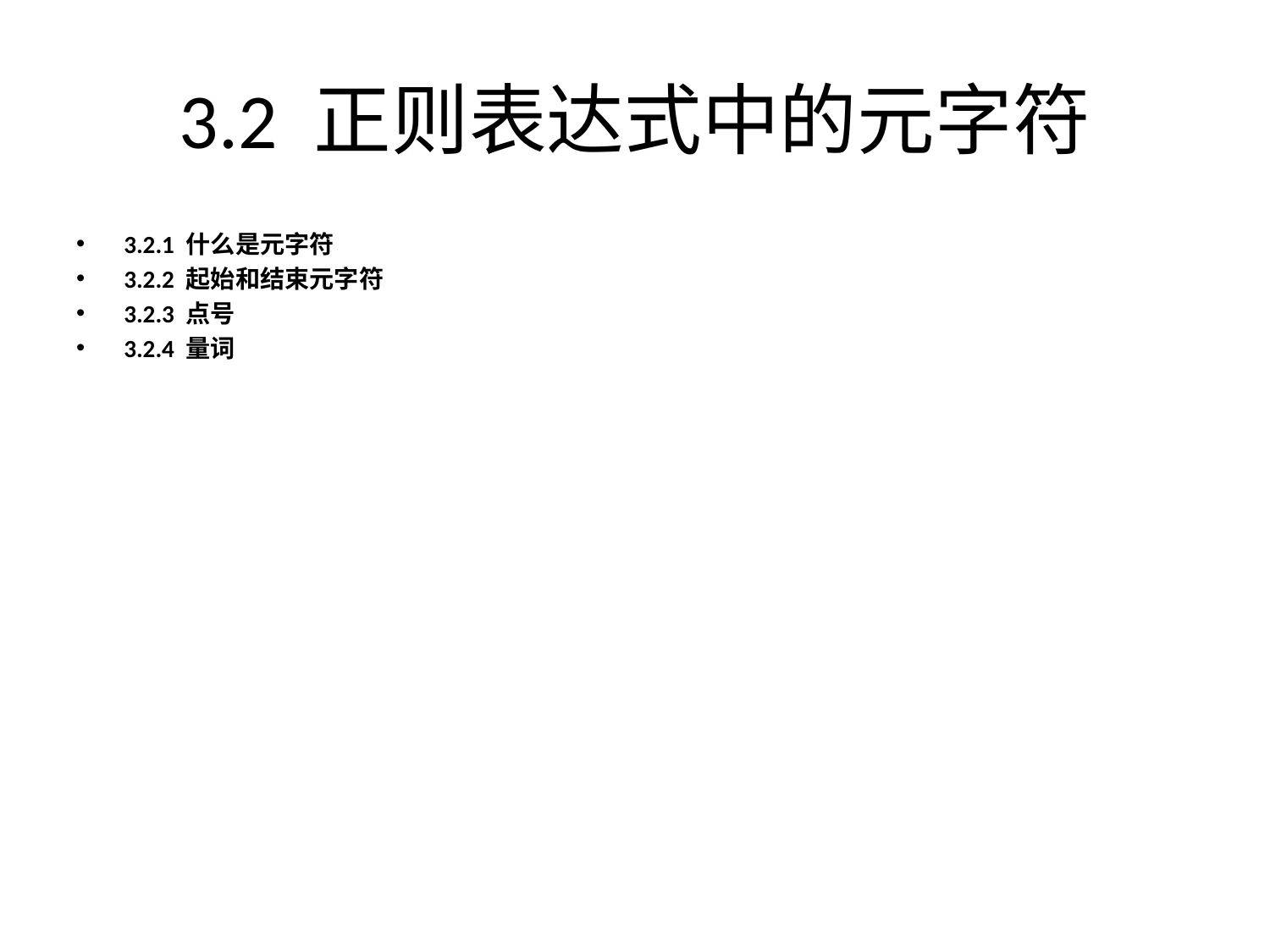

# 3.2 正则表达式中的元字符
3.2.1 什么是元字符
3.2.2 起始和结束元字符
3.2.3 点号
3.2.4 量词